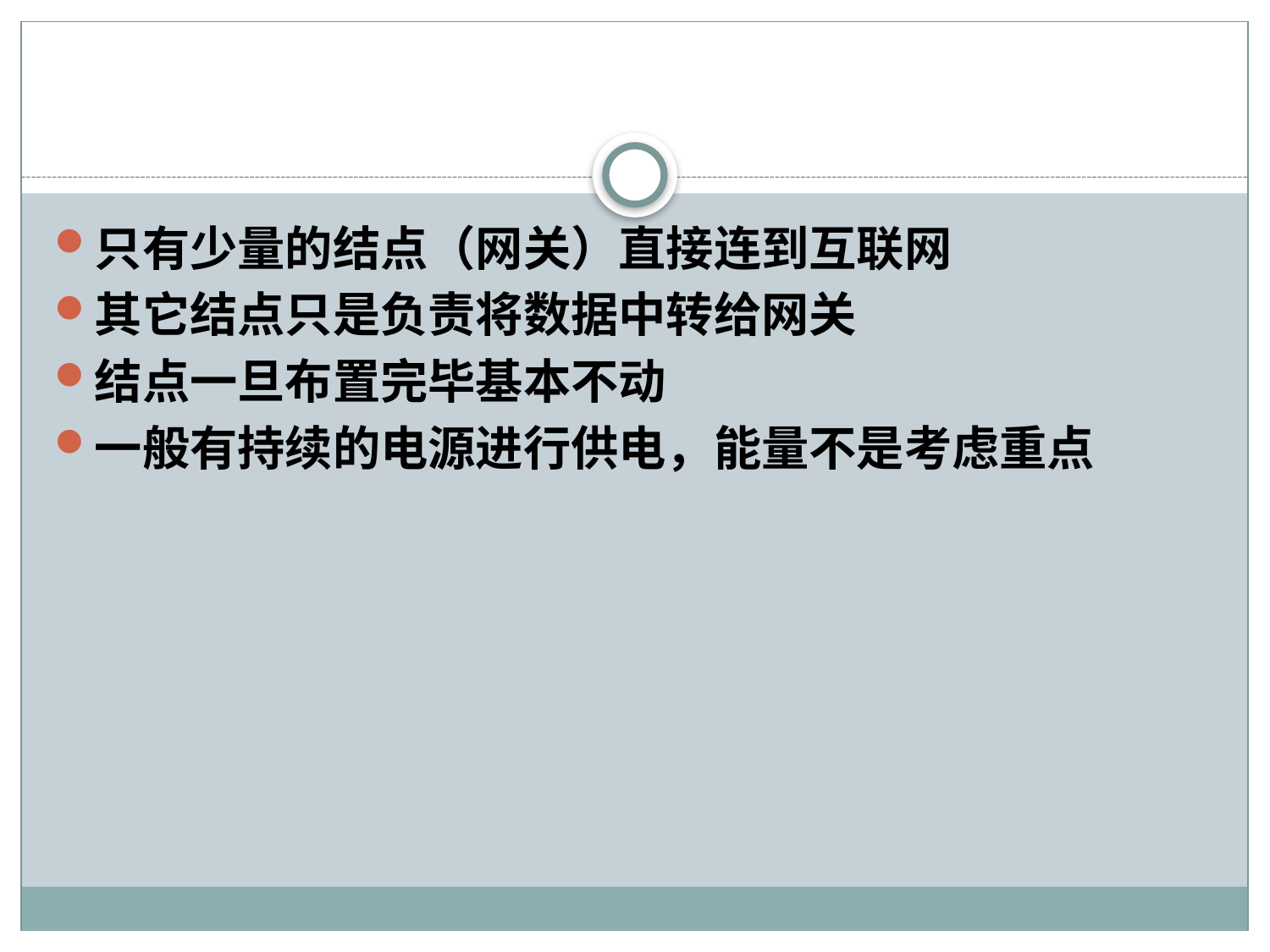

#
只有少量的结点（网关）直接连到互联网
其它结点只是负责将数据中转给网关
结点一旦布置完毕基本不动
一般有持续的电源进行供电，能量不是考虑重点